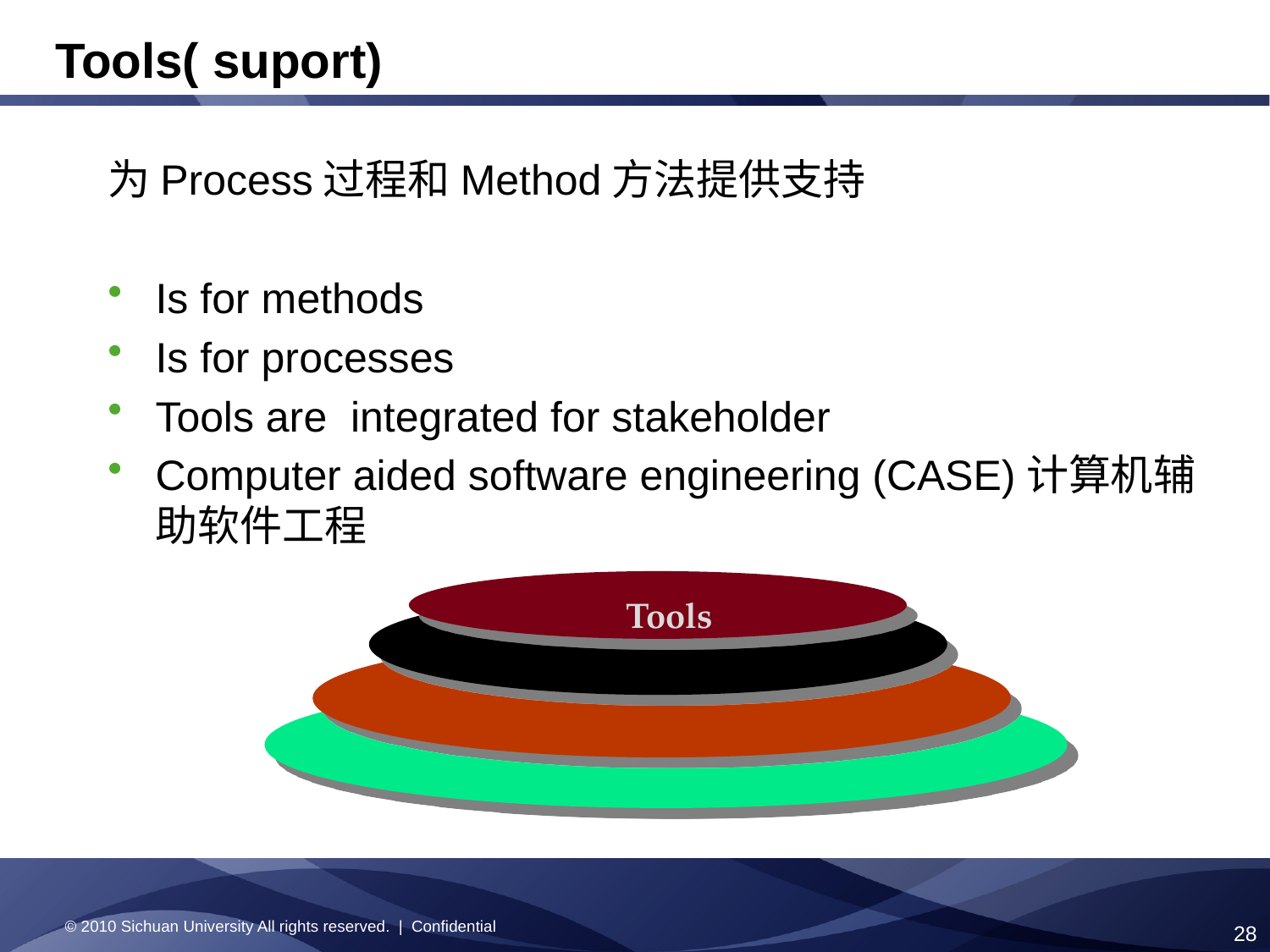

# Tools( suport)
为Process过程和Method方法提供支持

Is for methods
Is for processes
Tools are  integrated for stakeholder
Computer aided software engineering (CASE)计算机辅助软件工程

Tools

© 2010 Sichuan University All rights reserved.  |  Confidential
28